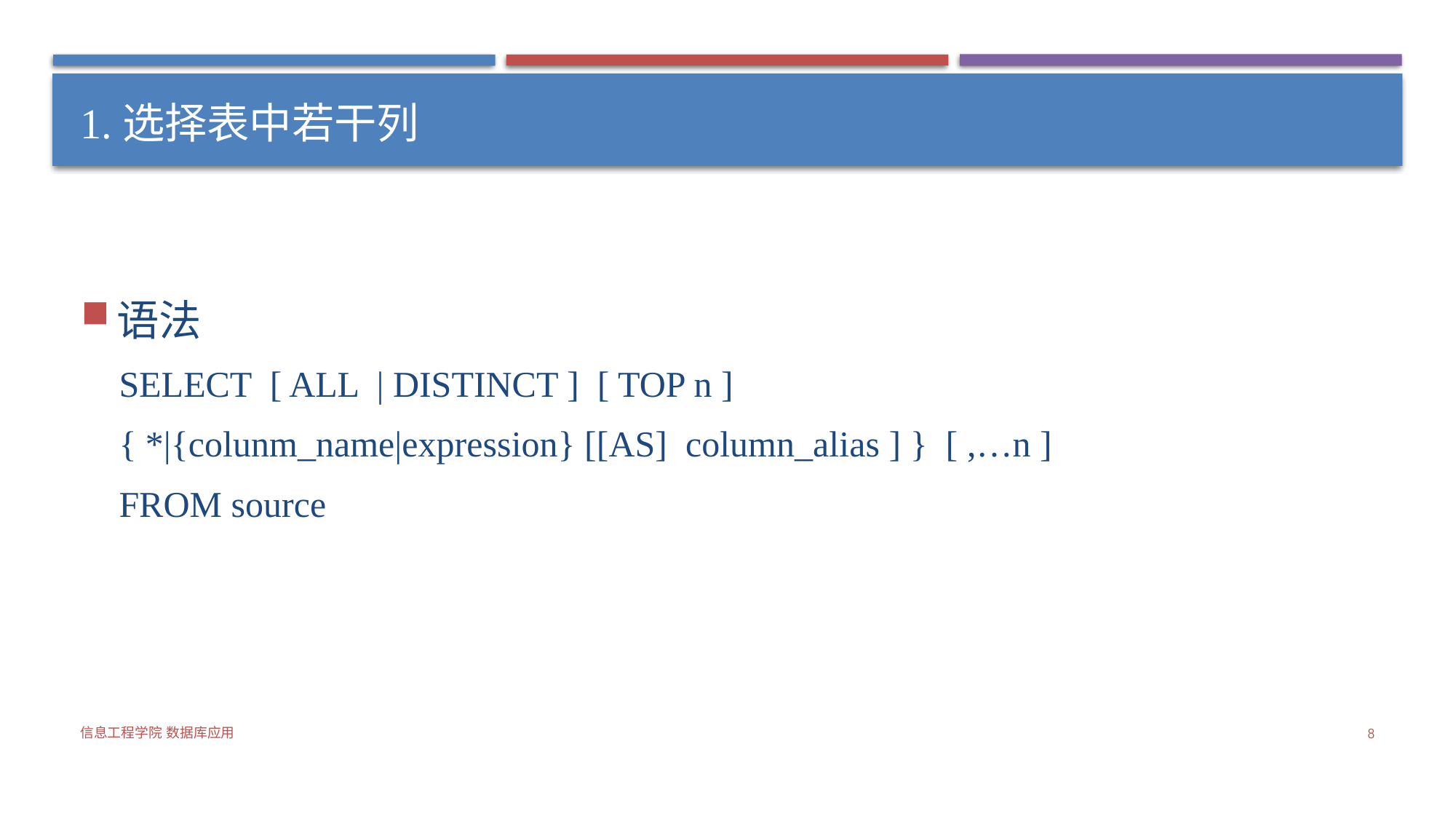

# 1.选择表中若干列
语法
SELECT  [ ALL  | DISTINCT ]  [ TOP n ]
{ *|{colunm_name|expression} [[AS]  column_alias ] }  [ ,…n ]
FROM source

信息工程学院 数据库应用
8